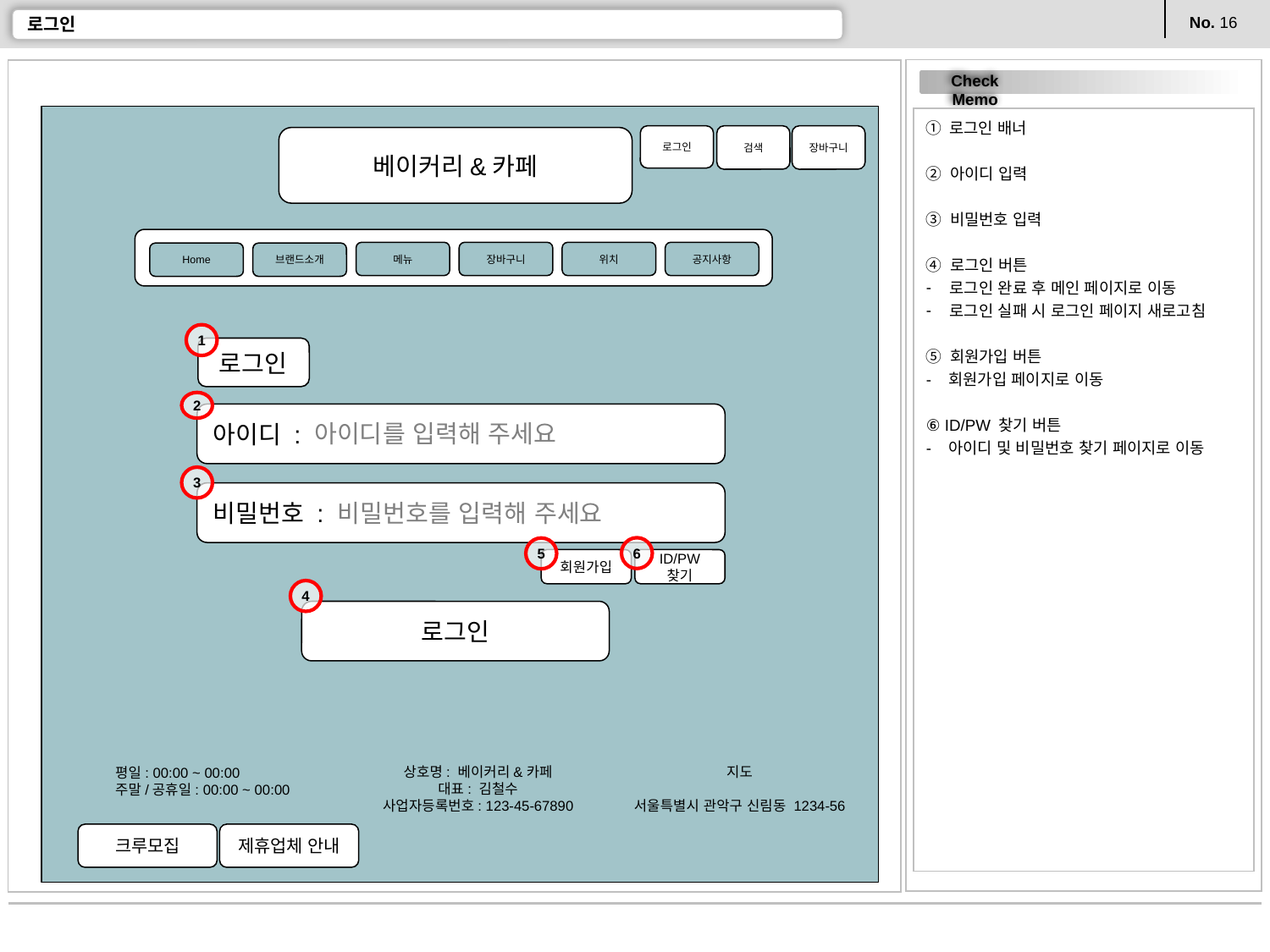

# 로그인

로그인
검색
장바구니
베이커리&카페

메뉴
장바구니
위치
공지사항
Home
브랜드소개
상호명: 베이커리&카페
대표: 김철수
사업자등록번호: 123-45-67890
지도

서울특별시 관악구 신림동 1234-56
평일: 00:00 ~ 00:00
주말/공휴일: 00:00 ~ 00:00
크루모집
제휴업체 안내
① 로그인 배너

② 아이디 입력

③ 비밀번호 입력

④ 로그인 버튼
로그인 완료 후 메인 페이지로 이동
로그인 실패 시 로그인 페이지 새로고침

⑤ 회원가입 버튼
-   회원가입 페이지로 이동

⑥ ID/PW 찾기 버튼
-   아이디 및 비밀번호 찾기 페이지로 이동
1
로그인
2
아이디 :
아이디를 입력해 주세요
3
비밀번호 :
비밀번호를 입력해 주세요
6
5
회원가입
ID/PW 찾기
4
로그인